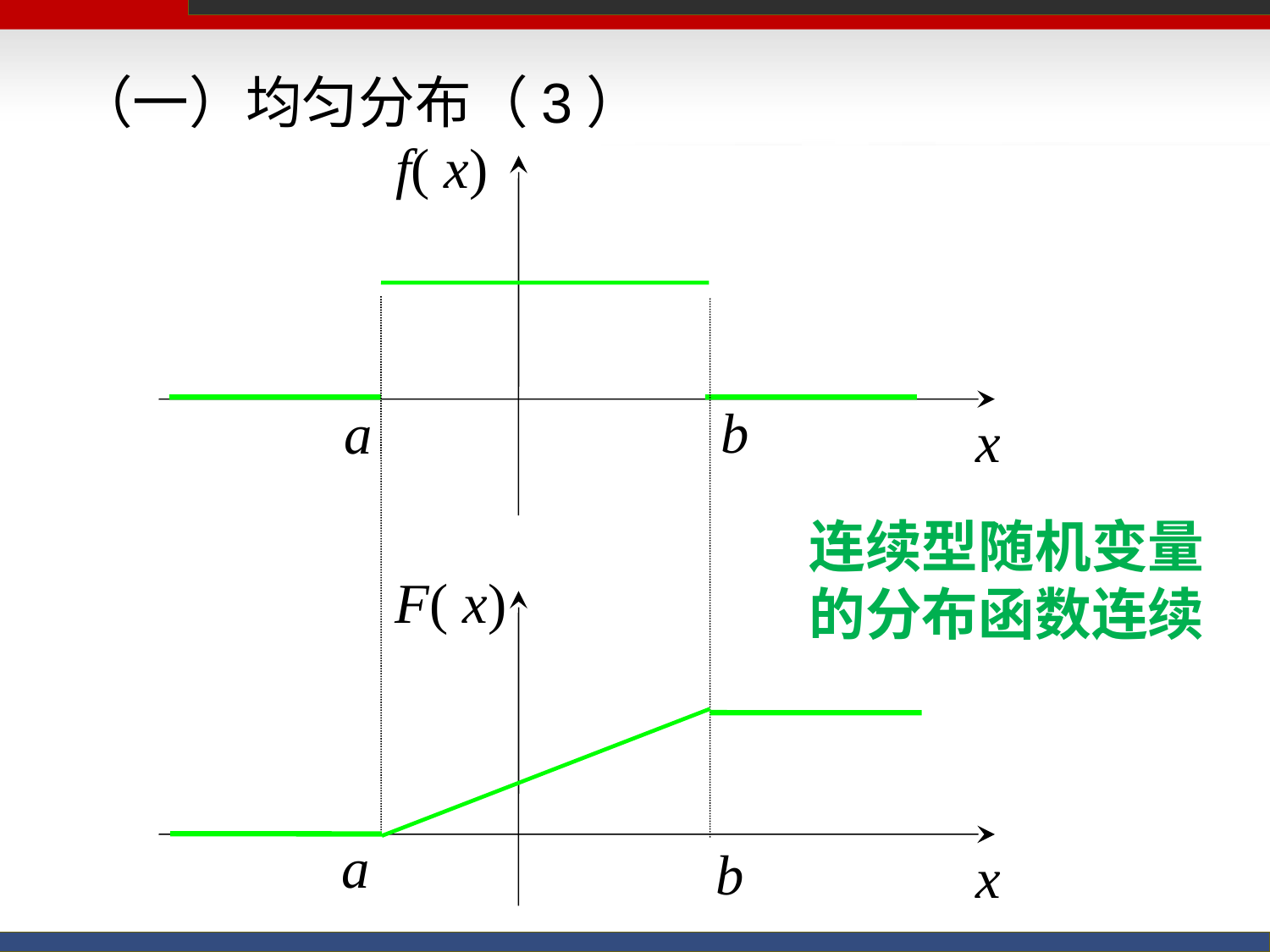

# （一）均匀分布（3）
f( x)

b
a

x

F( x)

x

a
b

连续型随机变量
的分布函数连续